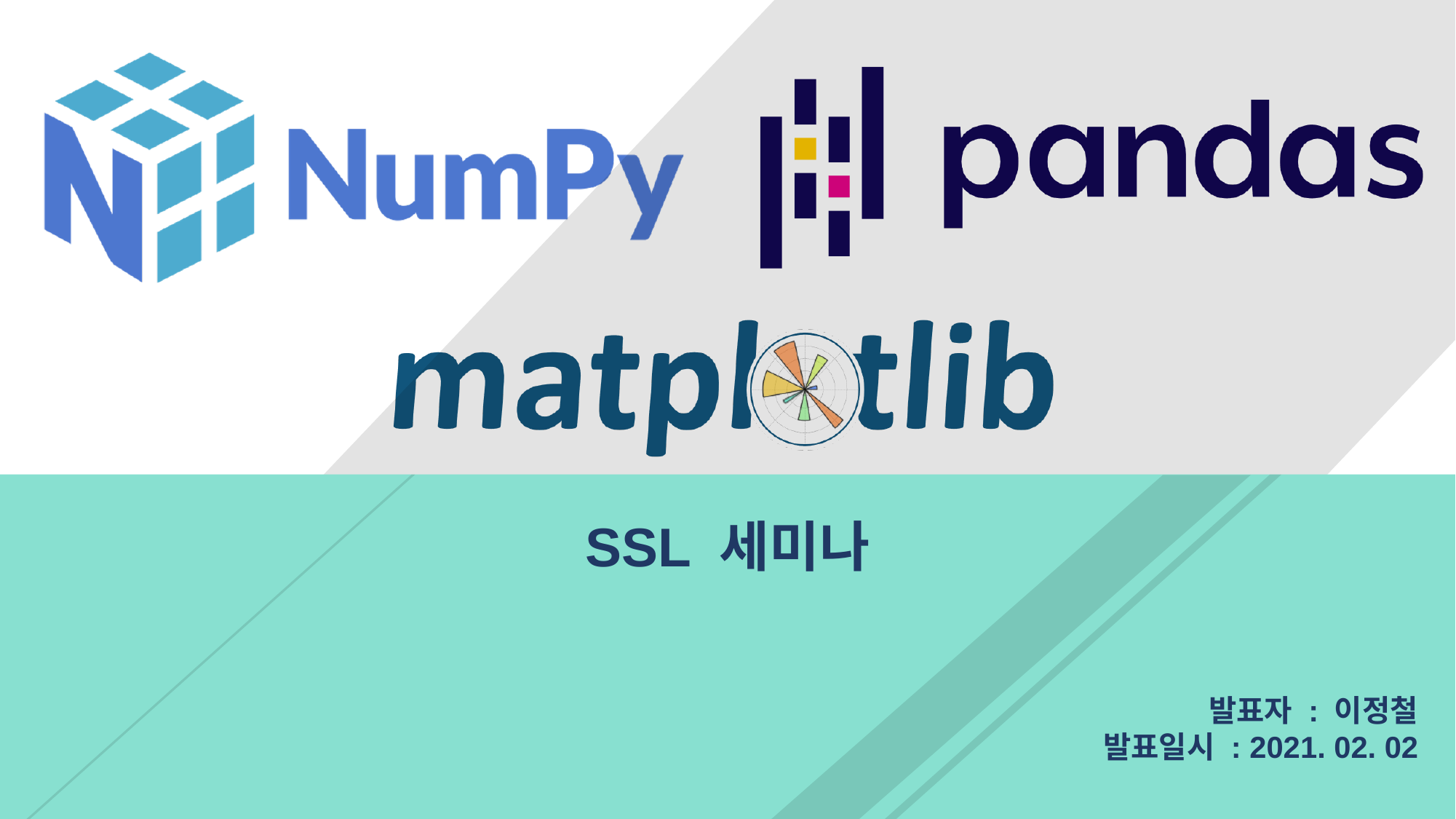

SSL 세미나

발표자 : 이정철
발표일시 : 2021. 02. 02